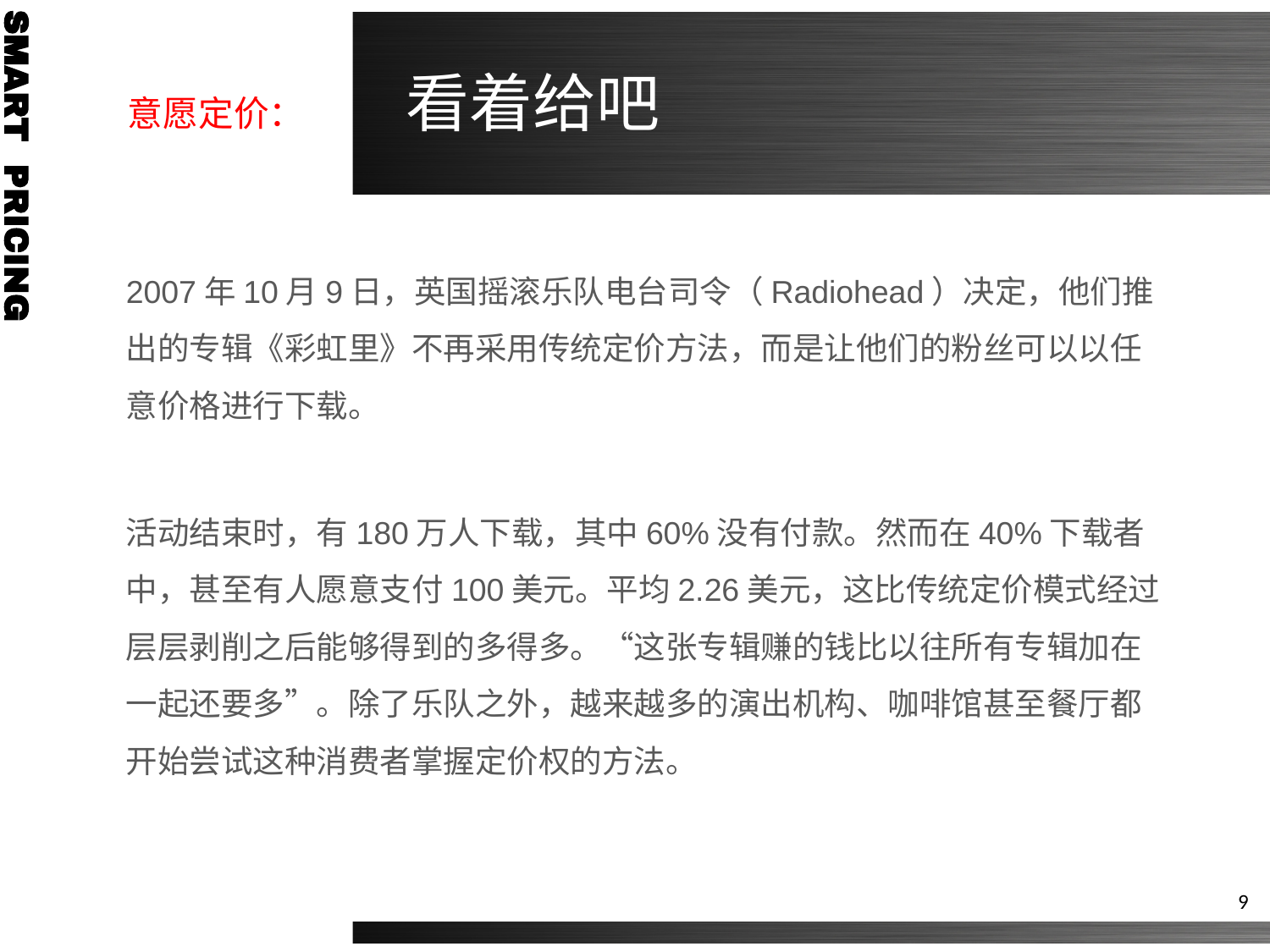

# 意愿定价：             看着给吧
2007年10月9日，英国摇滚乐队电台司令（Radiohead）决定，他们推出的专辑《彩虹里》不再采用传统定价方法，而是让他们的粉丝可以以任意价格进行下载。

活动结束时，有180万人下载，其中60%没有付款。然而在40%下载者中，甚至有人愿意支付100美元。平均2.26美元，这比传统定价模式经过层层剥削之后能够得到的多得多。“这张专辑赚的钱比以往所有专辑加在一起还要多”。除了乐队之外，越来越多的演出机构、咖啡馆甚至餐厅都开始尝试这种消费者掌握定价权的方法。